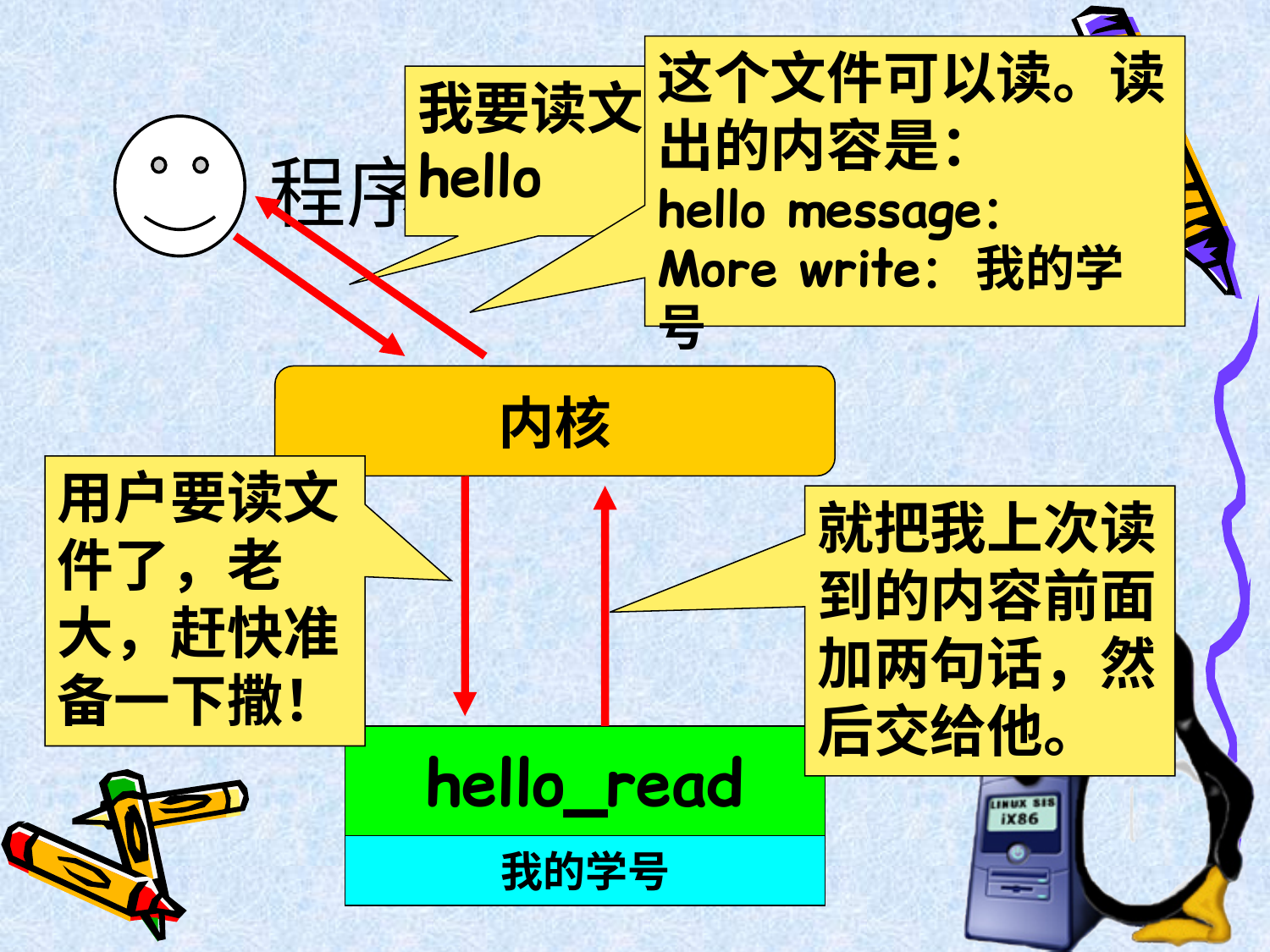

# 程序工作流程 (3)
这个文件可以读。读出的内容是：
hello message:
More write: 我的学号
我要读文件hello

内核
用户要读文件了，老大，赶快准备一下撒！

就把我上次读到的内容前面加两句话，然后交给他。
hello_read
我的学号